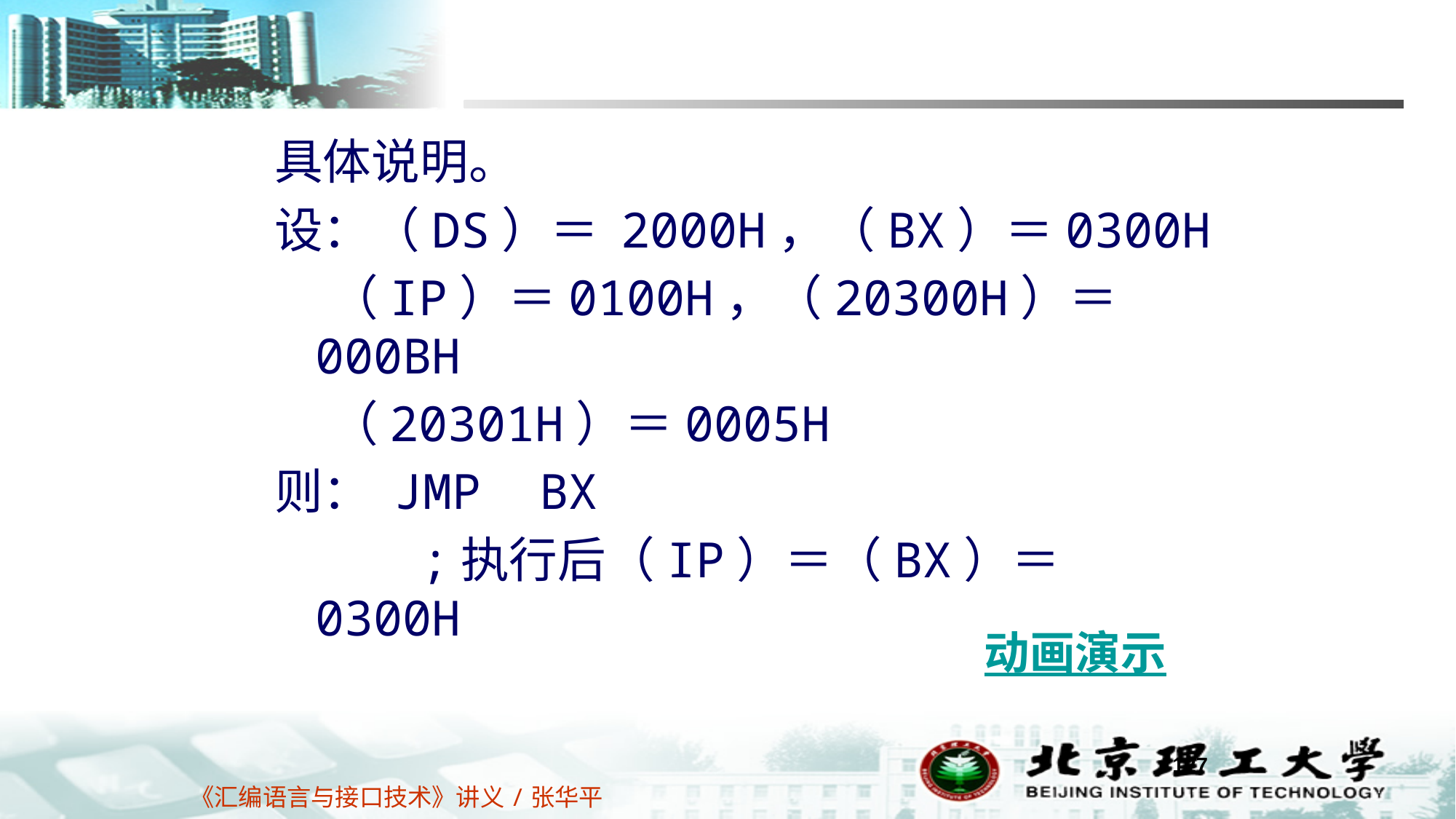

具体说明。
设：（DS）＝ 2000H，（BX）＝0300H
    （IP）＝0100H，（20300H）＝000BH
    （20301H）＝0005H
则： JMP  BX
     ;执行后（IP）＝（BX）＝ 0300H
动画演示
127